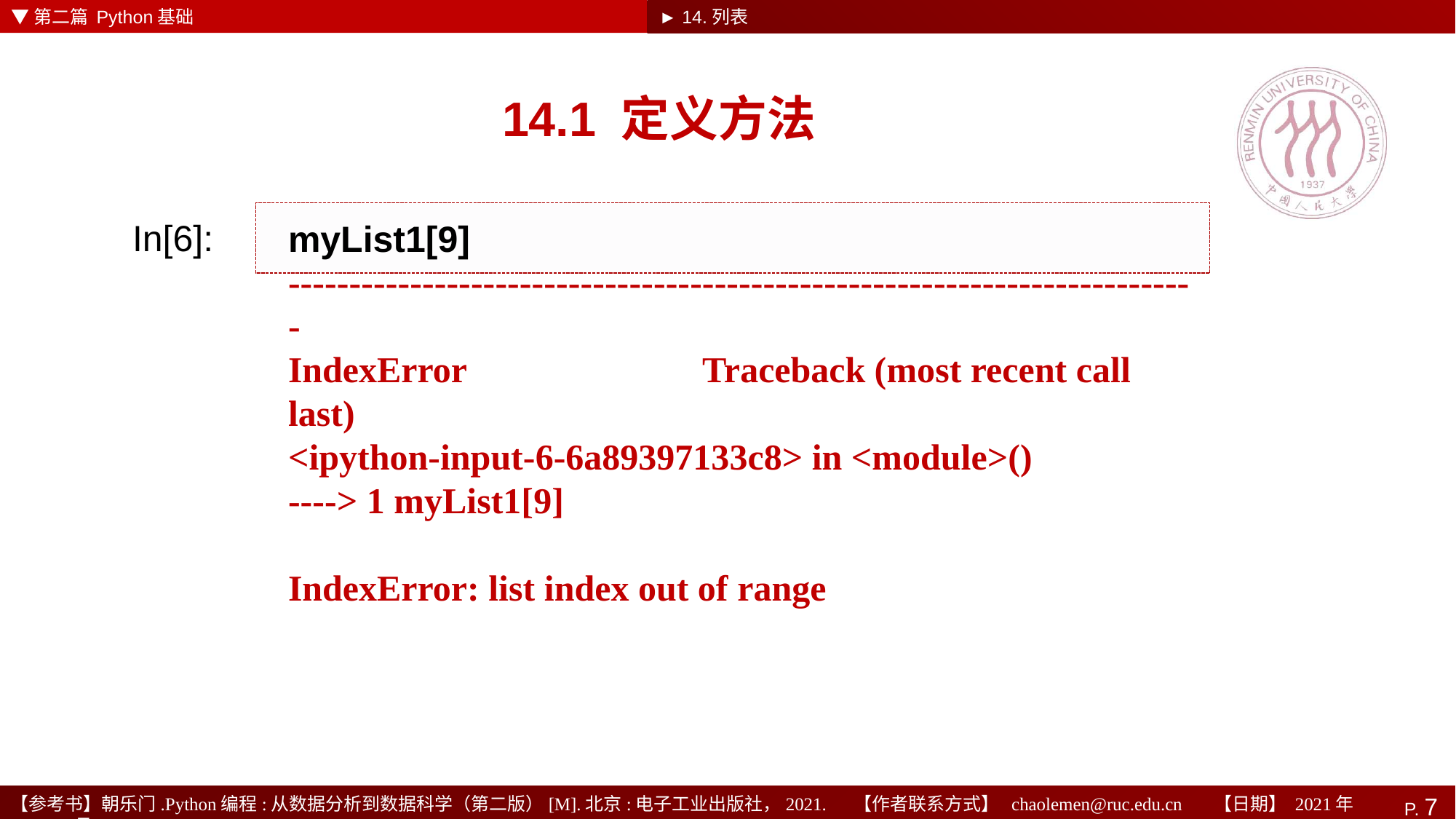

▼第二篇 Python基础
► 14.列表
# 14.1 定义方法
myList1[9]
In[6]:
---------------------------------------------------------------------------
IndexError                          Traceback (most recent call last)
<ipython-input-6-6a89397133c8> in <module>()
----> 1 myList1[9]

IndexError: list index out of range